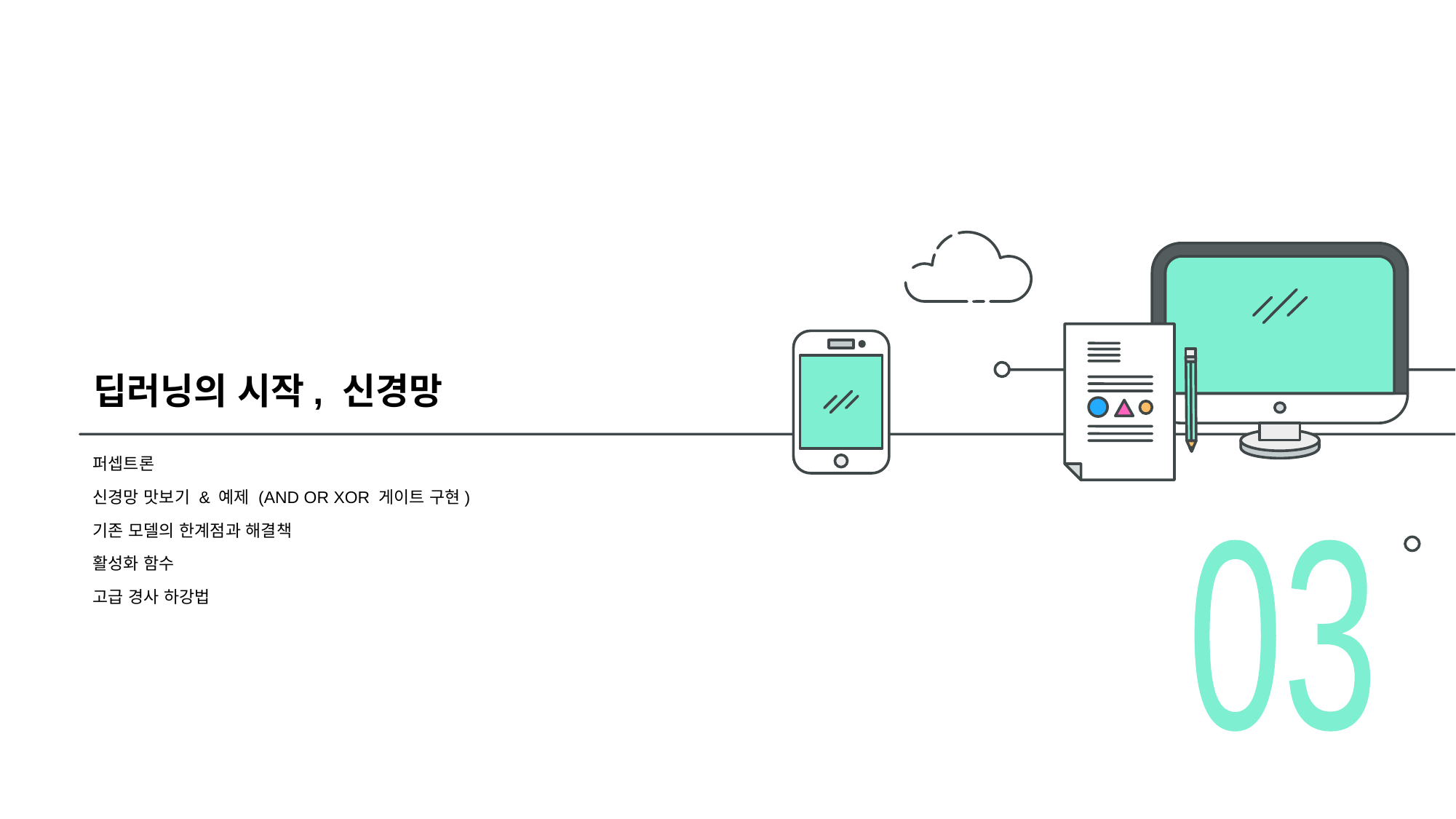

# 딥러닝의 시작, 신경망
퍼셉트론
신경망 맛보기 & 예제 (AND OR XOR 게이트 구현)
기존 모델의 한계점과 해결책
활성화 함수
고급 경사 하강법
03